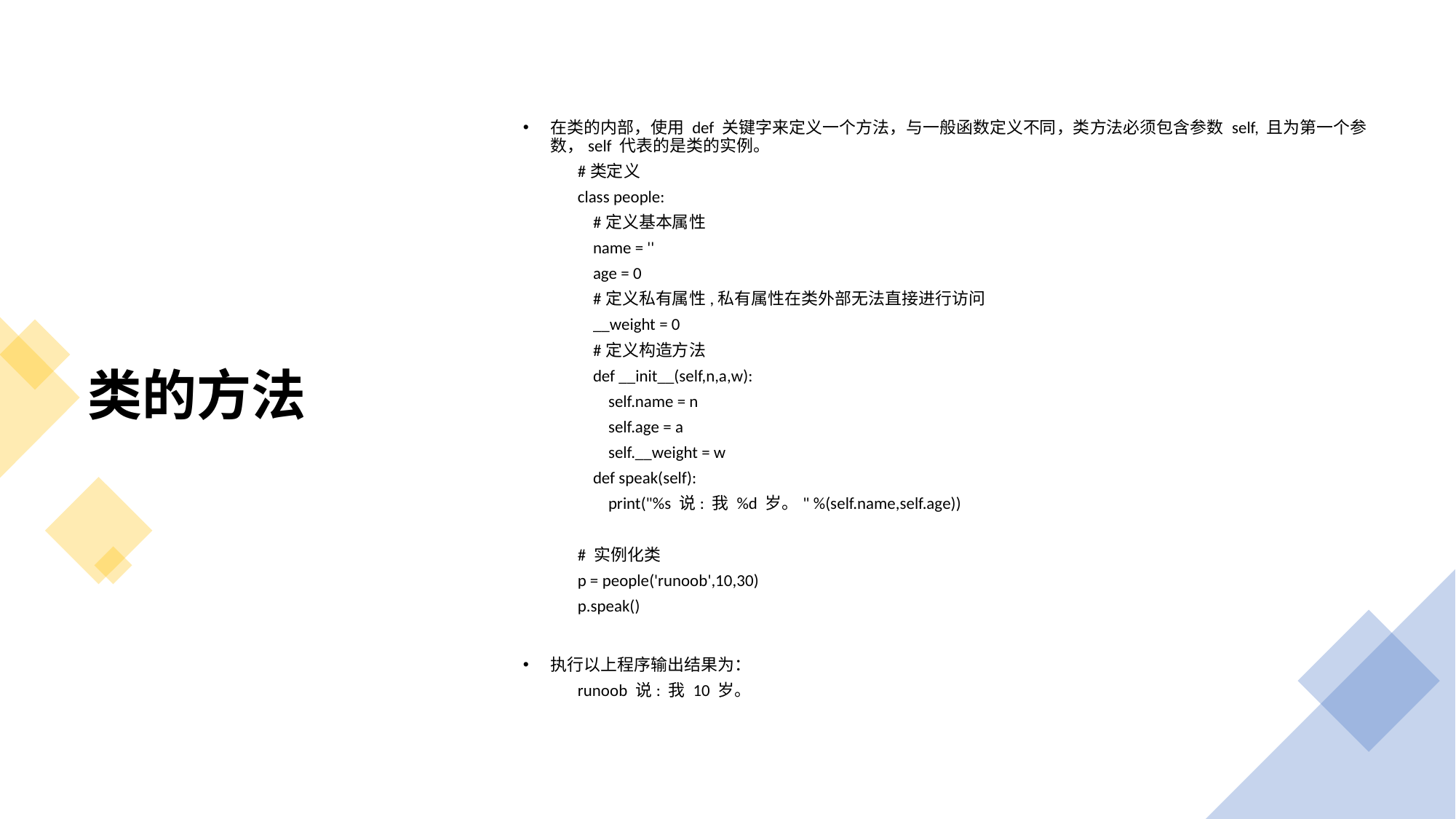

# 类的方法
在类的内部，使用 def 关键字来定义一个方法，与一般函数定义不同，类方法必须包含参数 self, 且为第一个参数，self 代表的是类的实例。
#类定义
class people:
    #定义基本属性
    name = ''
    age = 0
    #定义私有属性,私有属性在类外部无法直接进行访问
    __weight = 0
    #定义构造方法
    def __init__(self,n,a,w):
        self.name = n
        self.age = a
        self.__weight = w
    def speak(self):
        print("%s 说: 我 %d 岁。" %(self.name,self.age))

# 实例化类
p = people('runoob',10,30)
p.speak()

执行以上程序输出结果为：
runoob 说: 我 10 岁。